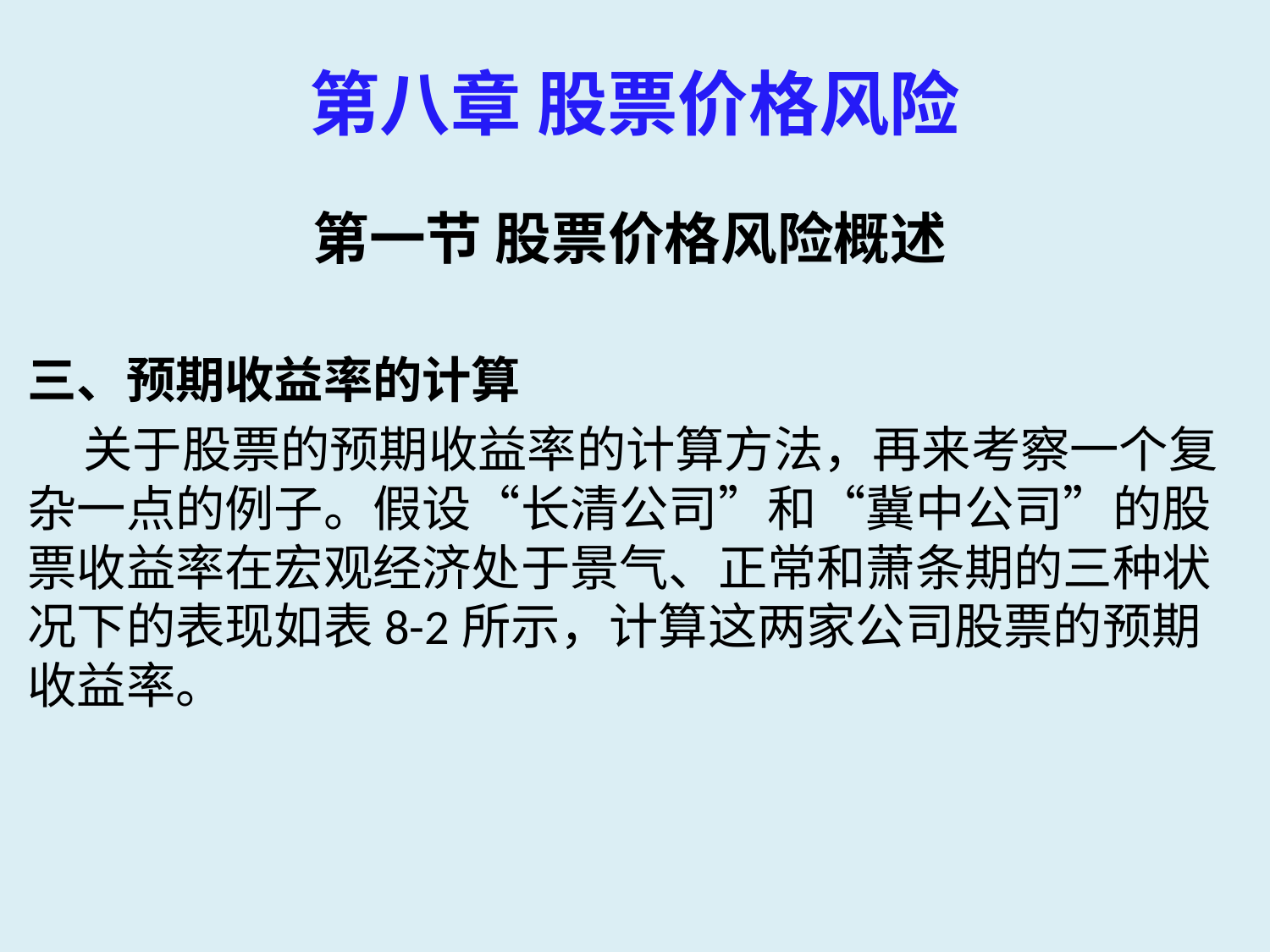

# 第八章 股票价格风险
第一节 股票价格风险概述

三、预期收益率的计算
    关于股票的预期收益率的计算方法，再来考察一个复杂一点的例子。假设“长清公司”和“冀中公司”的股票收益率在宏观经济处于景气、正常和萧条期的三种状况下的表现如表8-2所示，计算这两家公司股票的预期收益率。